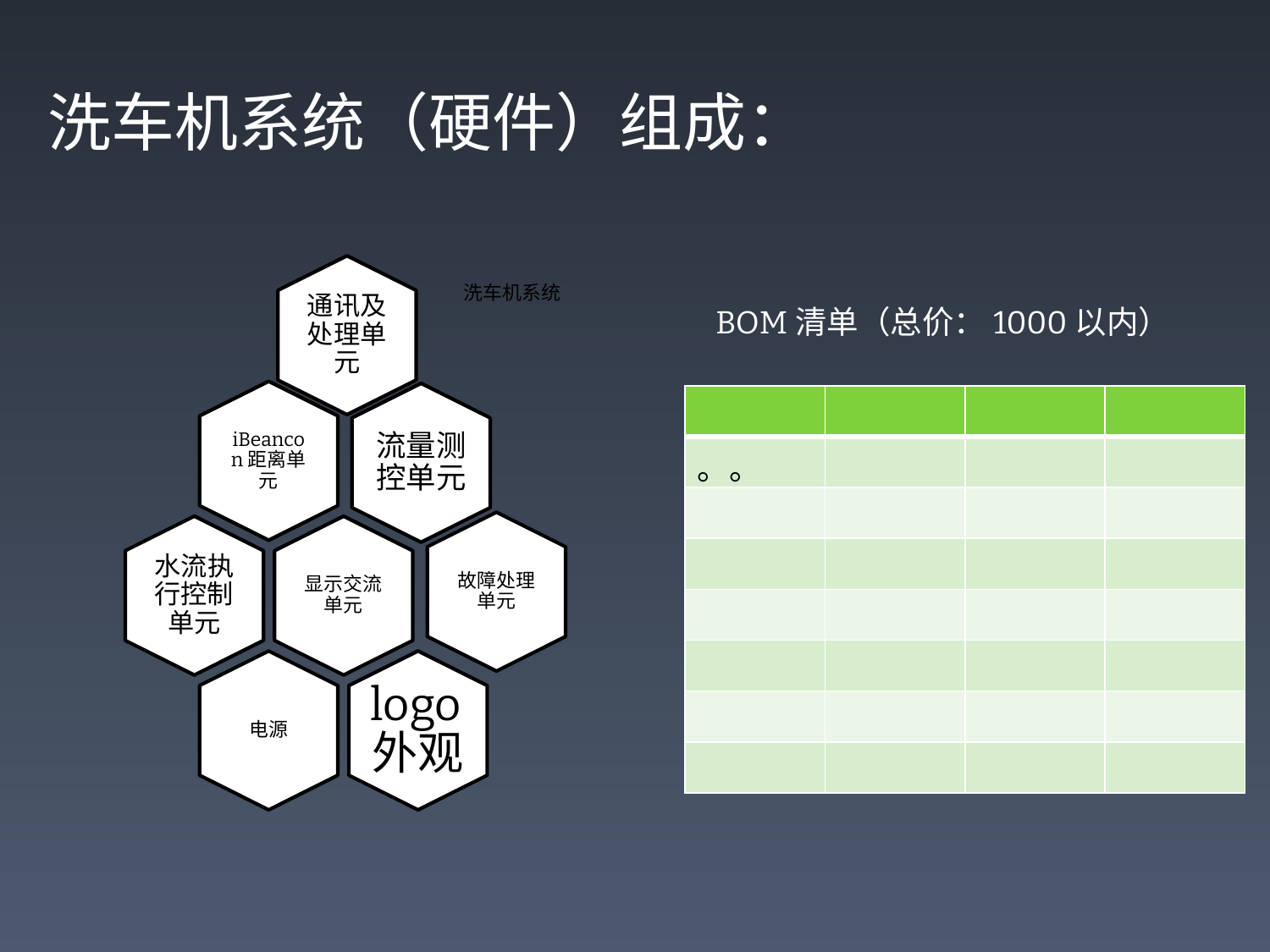

洗车机系统（硬件）组成：
故障处理单元
洗车机系统
通讯及处理单元
iBeancon距离单元
流量测控单元
显示交流单元
水流执行控制单元
电源
logo外观
BOM清单（总价：1000以内）
|  |  |  |  |
| --- | --- | --- | --- |
| 。。 |  |  |  |
|  |  |  |  |
|  |  |  |  |
|  |  |  |  |
|  |  |  |  |
|  |  |  |  |
|  |  |  |  |